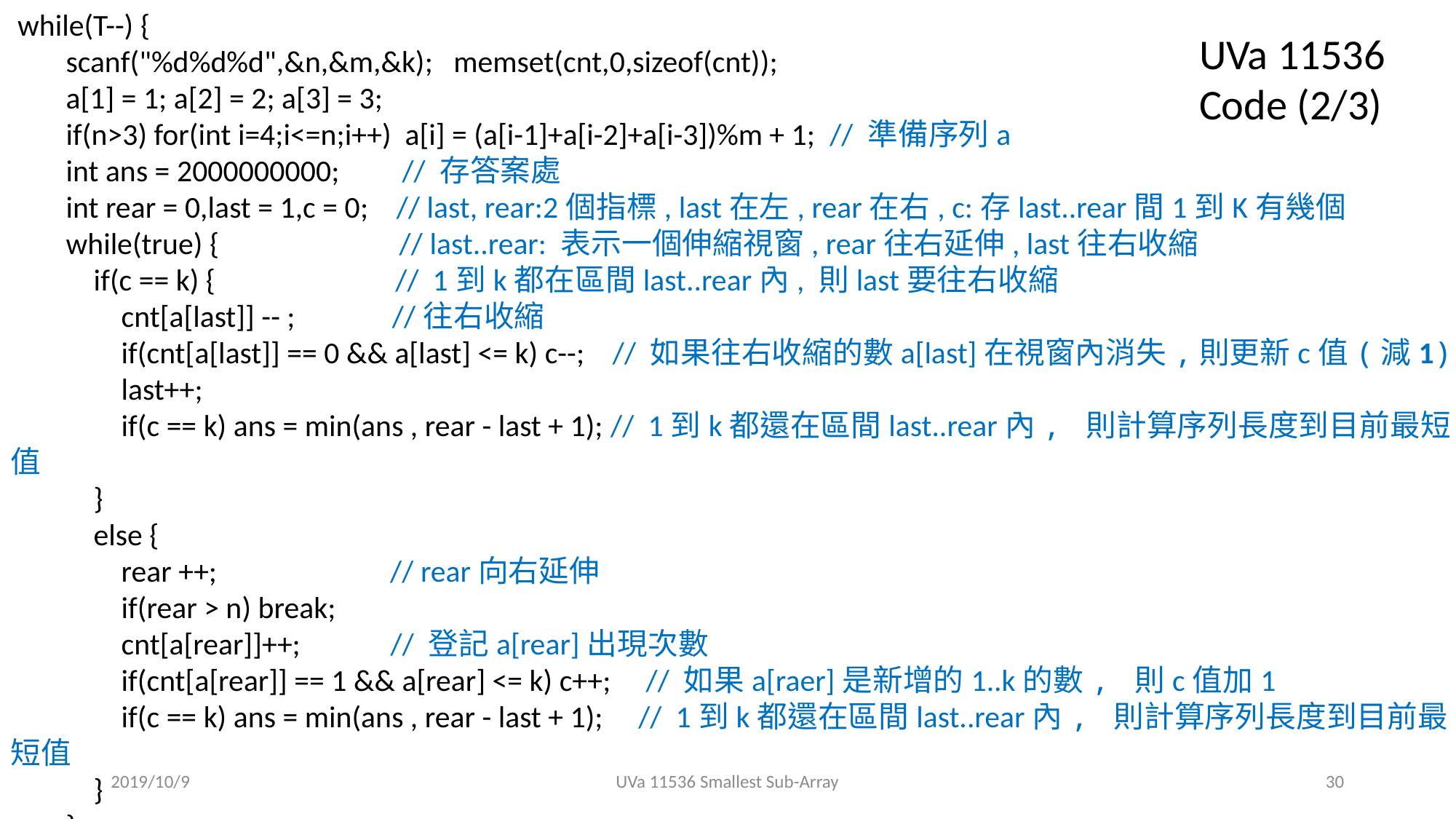

while(T--) {
        scanf("%d%d%d",&n,&m,&k);   memset(cnt,0,sizeof(cnt));
        a[1] = 1; a[2] = 2; a[3] = 3;
        if(n>3) for(int i=4;i<=n;i++)  a[i] = (a[i-1]+a[i-2]+a[i-3])%m + 1;  // 準備序列a
        int ans = 2000000000;         // 存答案處
        int rear = 0,last = 1,c = 0;    // last, rear:2個指標, last在左, rear在右, c:存last..rear間1到K有幾個
        while(true) {                          // last..rear: 表示一個伸縮視窗, rear往右延伸, last往右收縮
            if(c == k) {                          //  1到k都在區間last..rear內, 則last要往右收縮
                cnt[a[last]] -- ;              //往右收縮
                if(cnt[a[last]] == 0 && a[last] <= k) c--;    // 如果往右收縮的數a[last]在視窗內消失,則更新c值(減1)
                last++;
                if(c == k) ans = min(ans , rear - last + 1); //  1到k都還在區間last..rear內, 則計算序列長度到目前最短值
            }
            else {
                rear ++;                         // rear向右延伸
                if(rear > n) break;
                cnt[a[rear]]++;             // 登記a[rear]出現次數
                if(cnt[a[rear]] == 1 && a[rear] <= k) c++;     // 如果a[raer]是新增的1..k的數, 則c值加1
                if(c == k) ans = min(ans , rear - last + 1);     //  1到k都還在區間last..rear內, 則計算序列長度到目前最短值
            }
        }
UVa 11536 Code (2/3)
2019/10/9
UVa 11536 Smallest Sub-Array
30